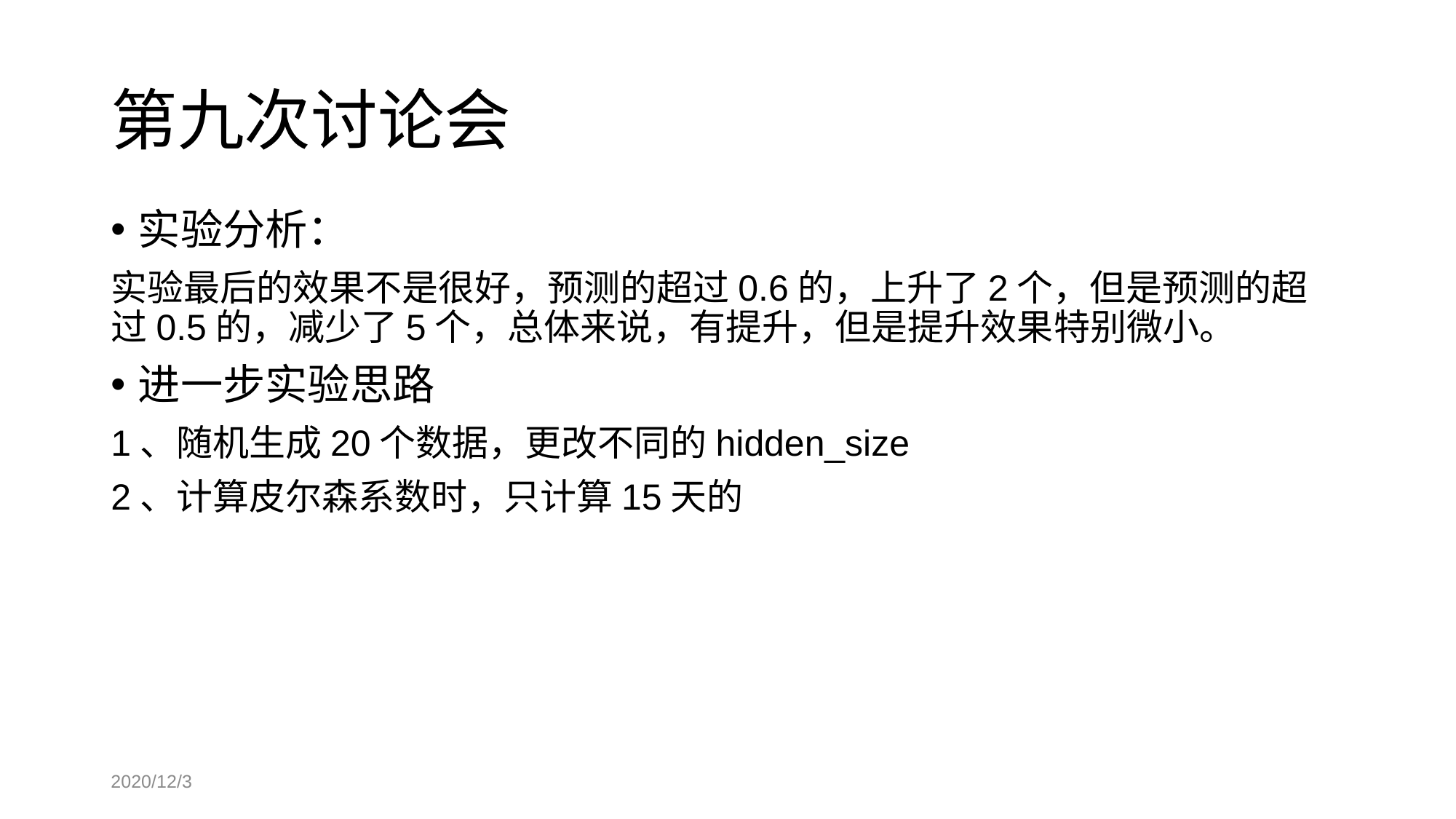

# 第九次讨论会
实验分析：
实验最后的效果不是很好，预测的超过0.6的，上升了2个，但是预测的超过0.5的，减少了5个，总体来说，有提升，但是提升效果特别微小。
进一步实验思路
1、随机生成20个数据，更改不同的hidden_size
2、计算皮尔森系数时，只计算15天的
2020/12/3